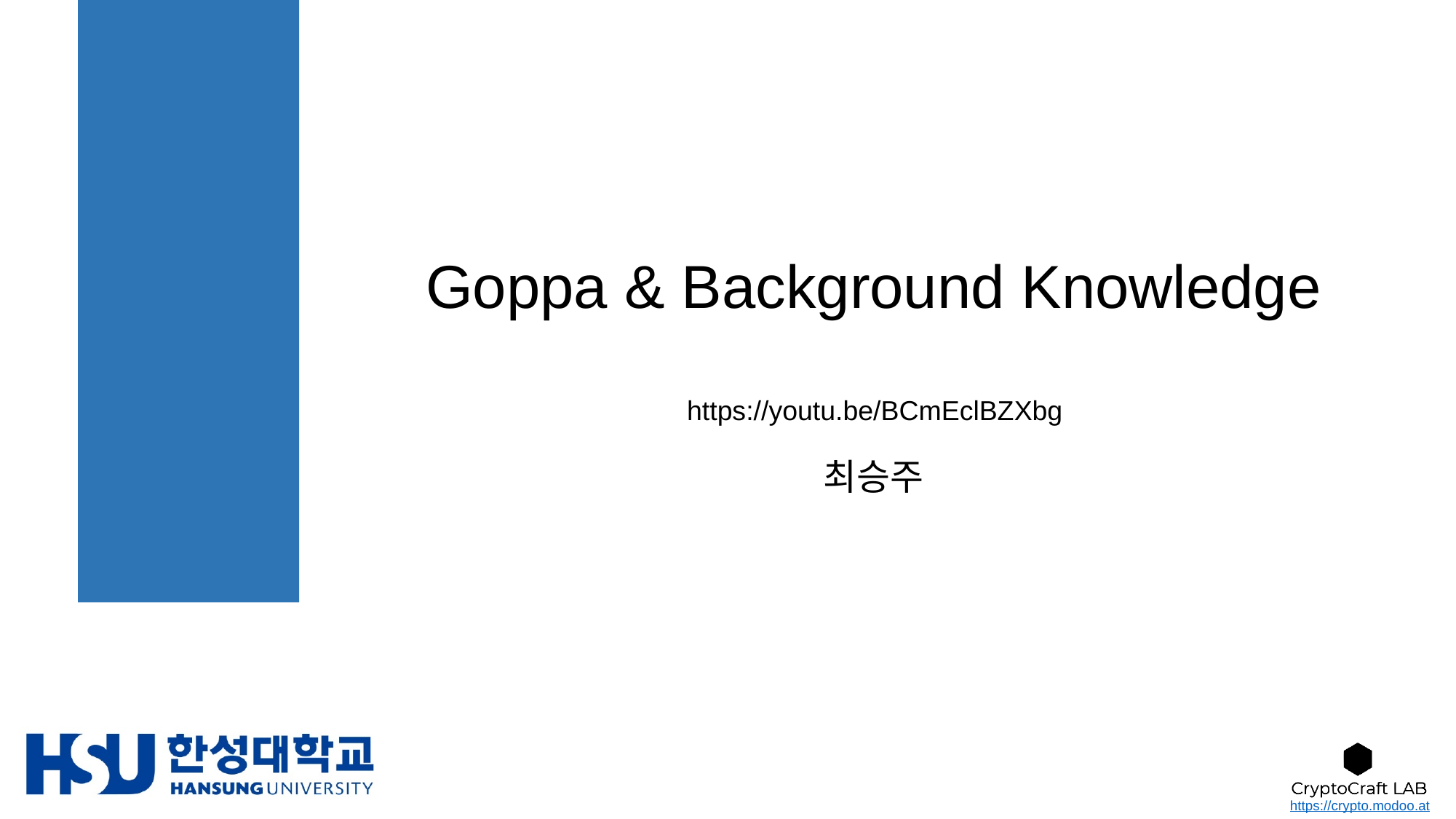

# Goppa & Background Knowledge
https://youtu.be/BCmEclBZXbg
최승주